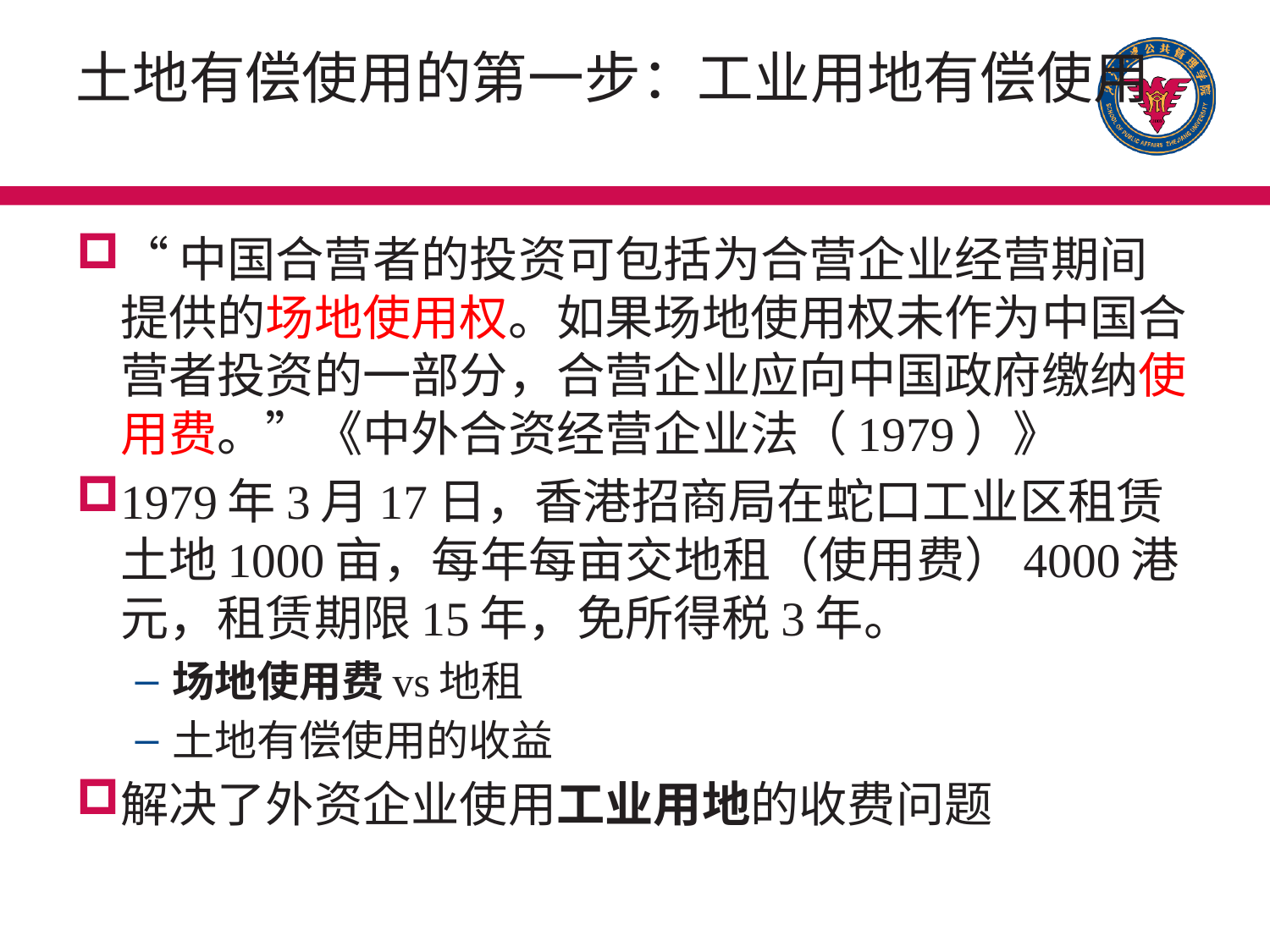

# 土地有偿使用的第一步：工业用地有偿使用
“中国合营者的投资可包括为合营企业经营期间提供的场地使用权。如果场地使用权未作为中国合营者投资的一部分，合营企业应向中国政府缴纳使用费。”《中外合资经营企业法（1979）》
1979年3月17日，香港招商局在蛇口工业区租赁土地1000亩，每年每亩交地租（使用费）4000港元，租赁期限15年，免所得税3年。
场地使用费vs地租
土地有偿使用的收益
解决了外资企业使用工业用地的收费问题